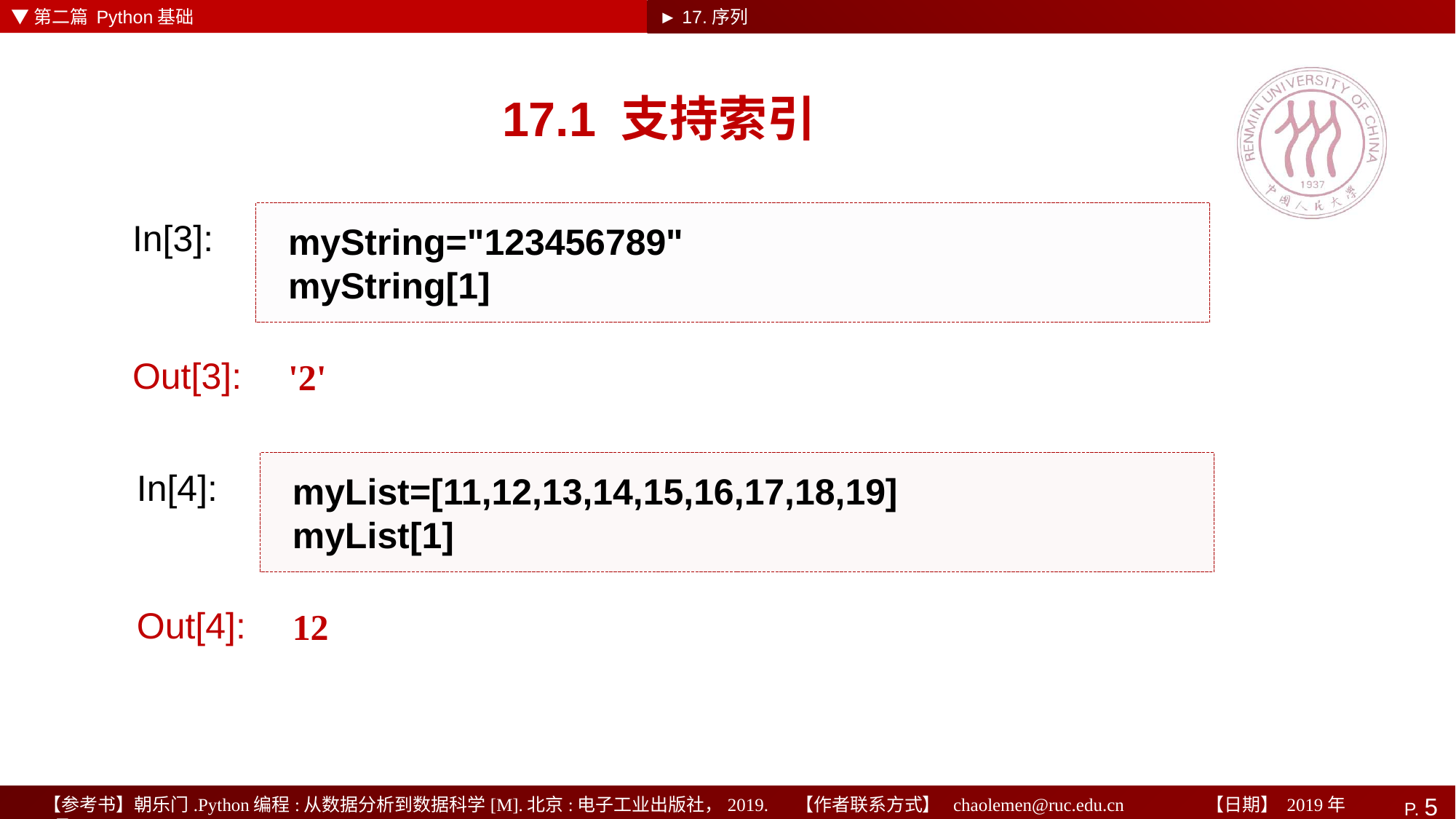

▼第二篇 Python基础
► 17.序列
# 17.1 支持索引
myString="123456789"
myString[1]
In[3]:
'2'
Out[3]:
myList=[11,12,13,14,15,16,17,18,19]
myList[1]
In[4]:
12
Out[4]: